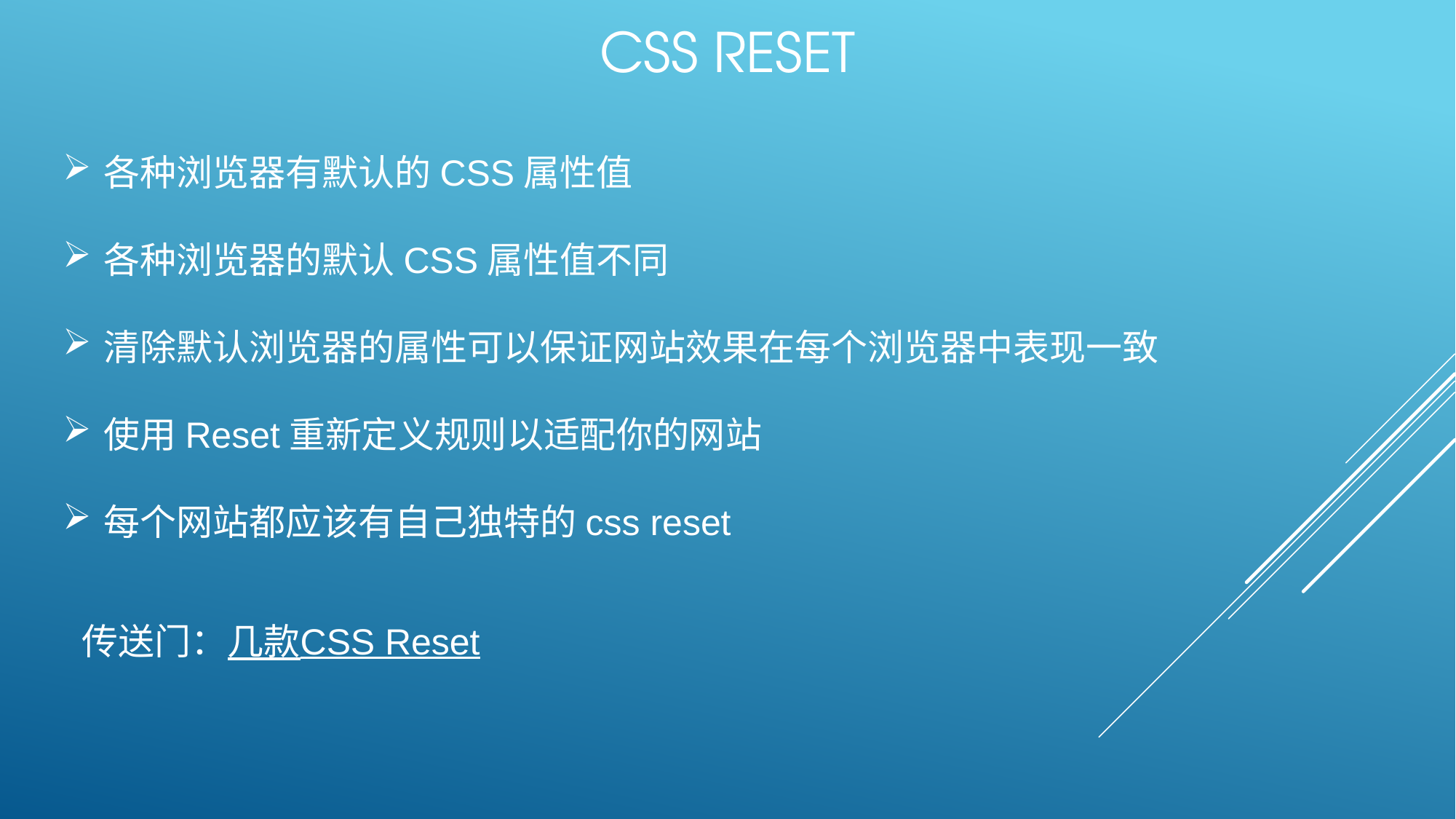

# CSS Reset
各种浏览器有默认的CSS属性值
各种浏览器的默认CSS属性值不同
清除默认浏览器的属性可以保证网站效果在每个浏览器中表现一致
使用Reset重新定义规则以适配你的网站
每个网站都应该有自己独特的css reset
传送门：几款CSS Reset